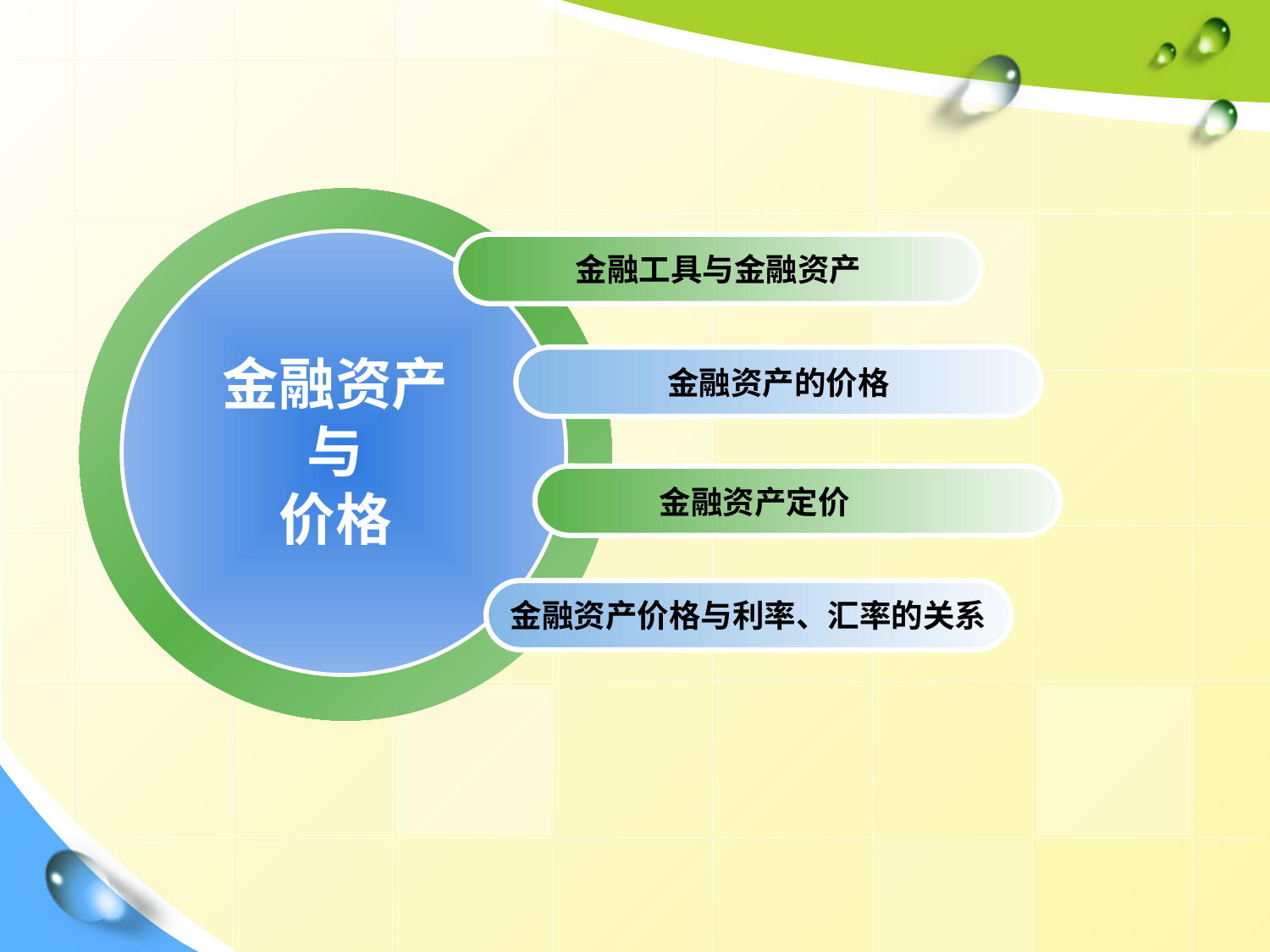

金融工具与金融资产
金融资产
与
价格
金融资产的价格

金融资产定价
金融资产价格与利率、汇率的关系